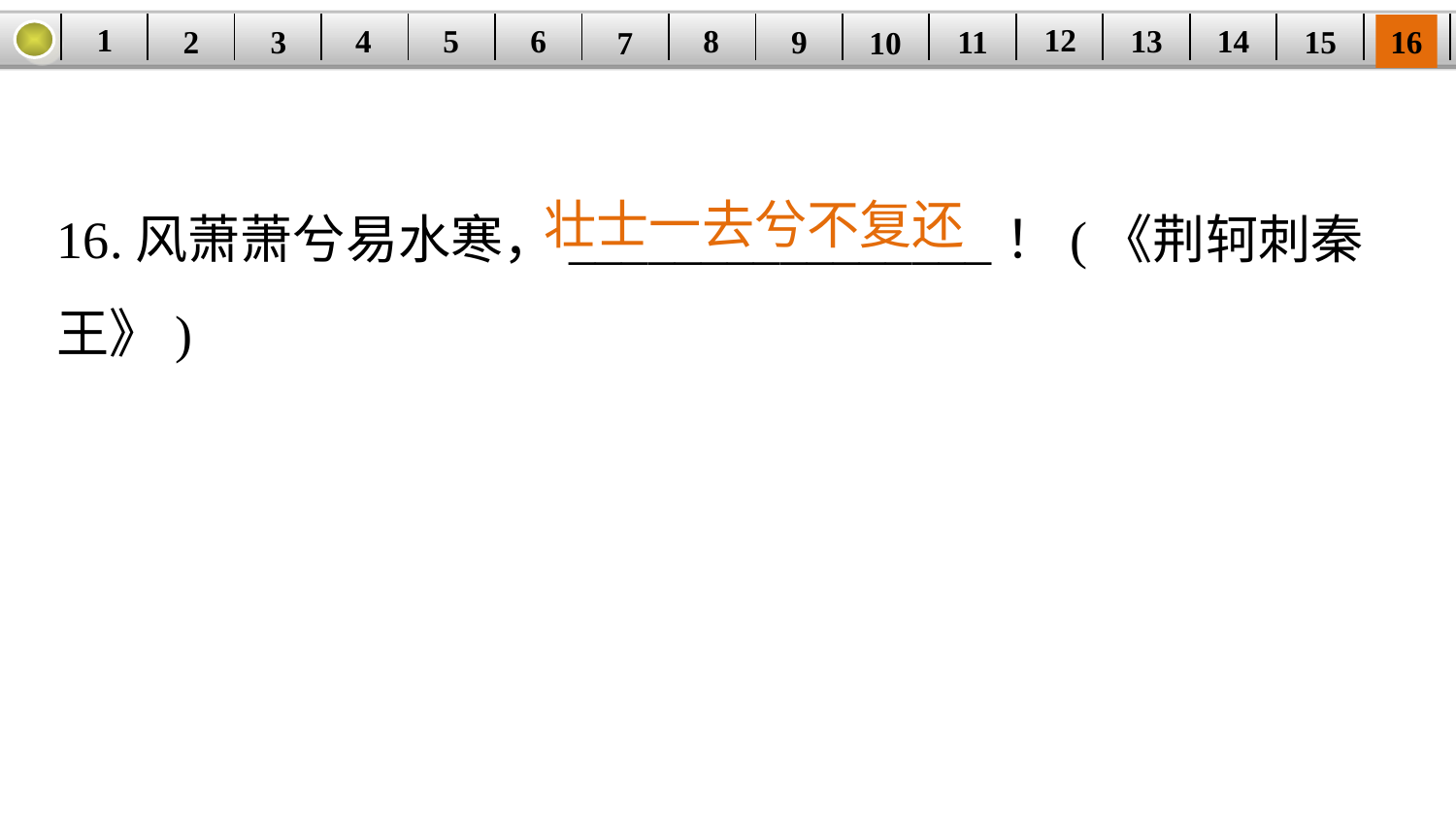

1
12
6
14
8
5
|  |  |  |  |  |  |  |  |  |  |  |  |  |  |  |  |
| --- | --- | --- | --- | --- | --- | --- | --- | --- | --- | --- | --- | --- | --- | --- | --- |
13
4
15
2
9
3
11
16
10
7

16.风萧萧兮易水寒，________________！(《荆轲刺秦王》)
壮士一去兮不复还